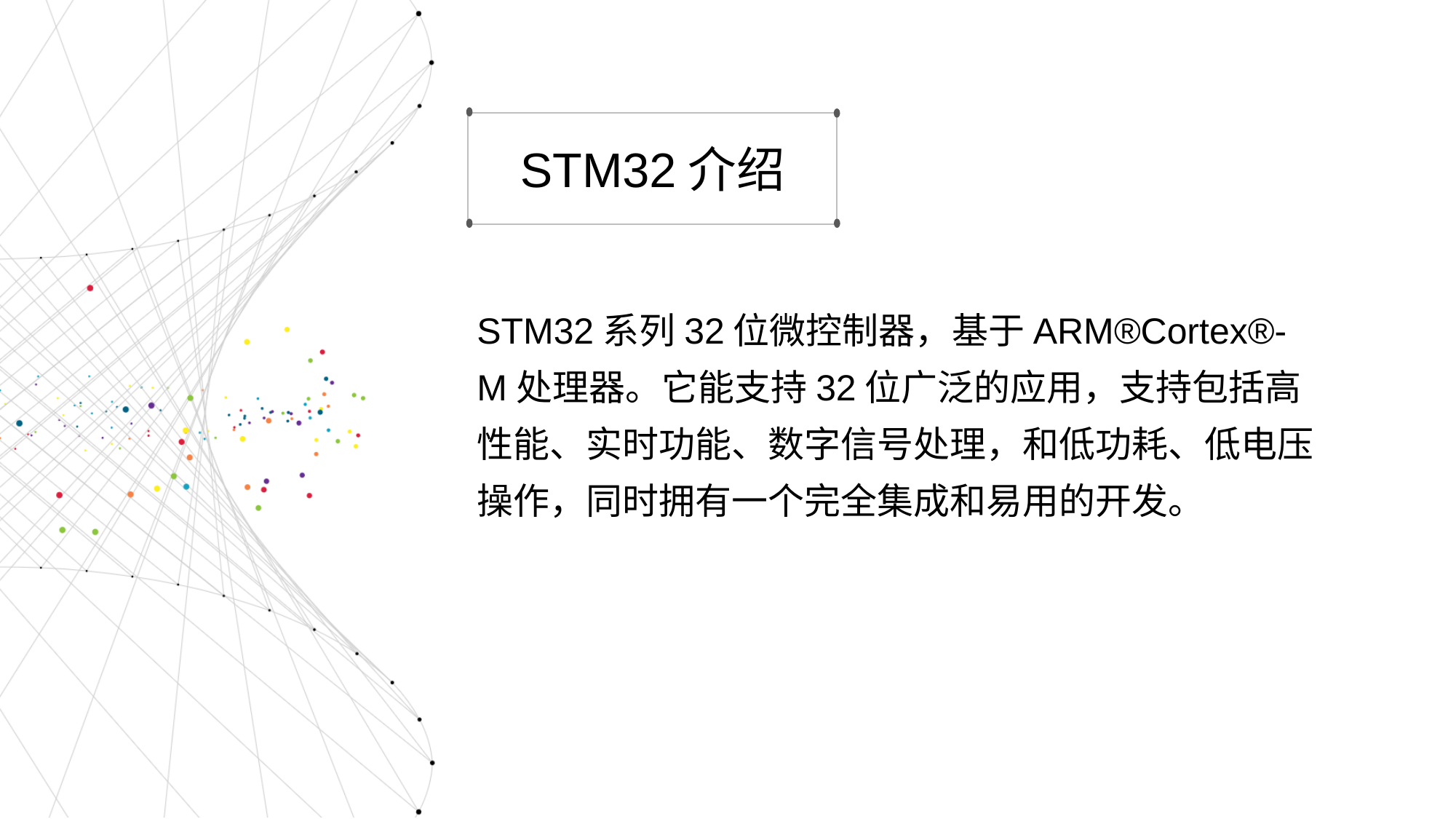

STM32介绍
STM32系列32位微控制器，基于ARM®Cortex®-M处理器。它能支持32位广泛的应用，支持包括高性能、实时功能、数字信号处理，和低功耗、低电压操作，同时拥有一个完全集成和易用的开发。